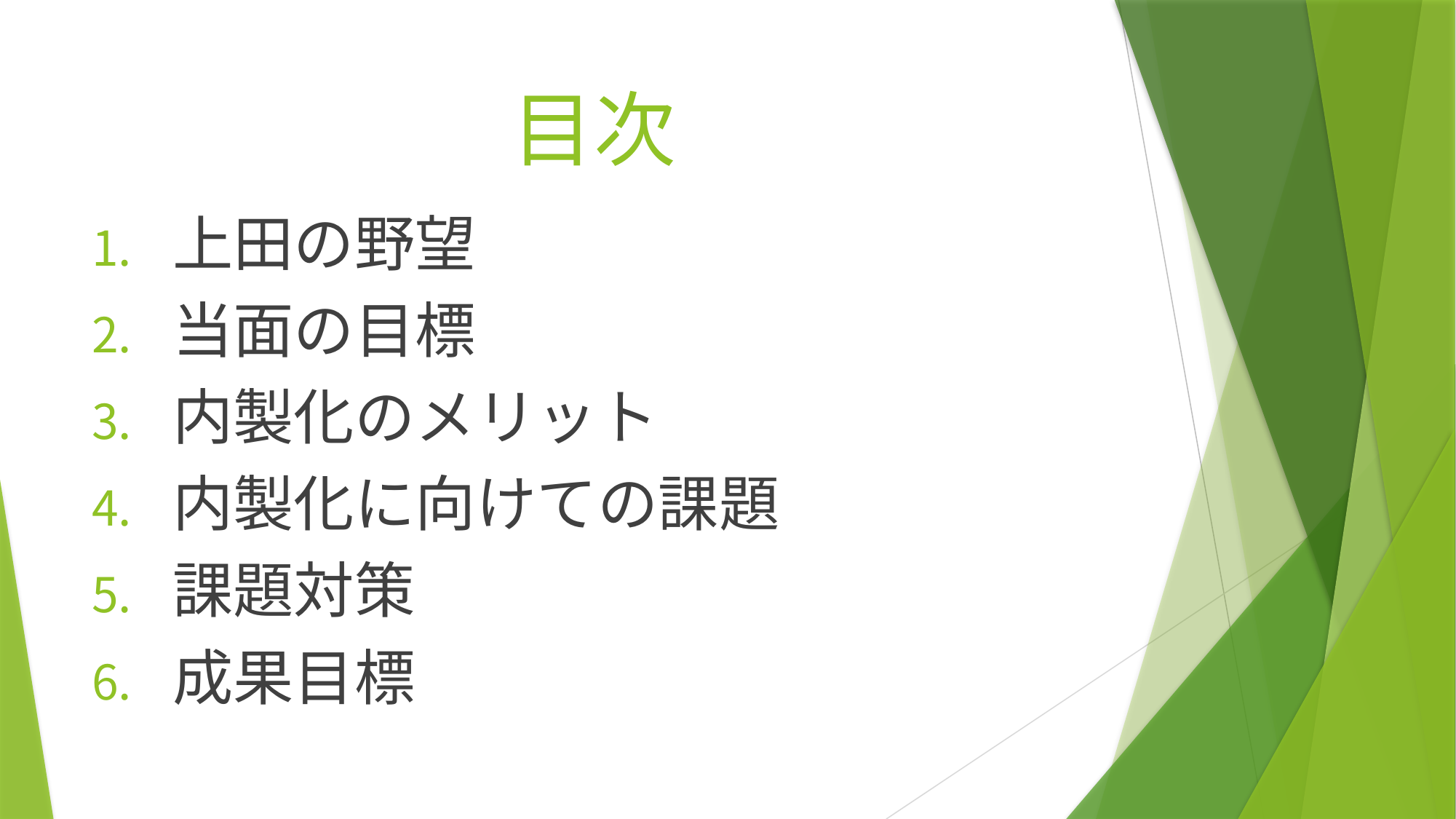

# 目次
上田の野望
当面の目標
内製化のメリット
内製化に向けての課題
課題対策
成果目標